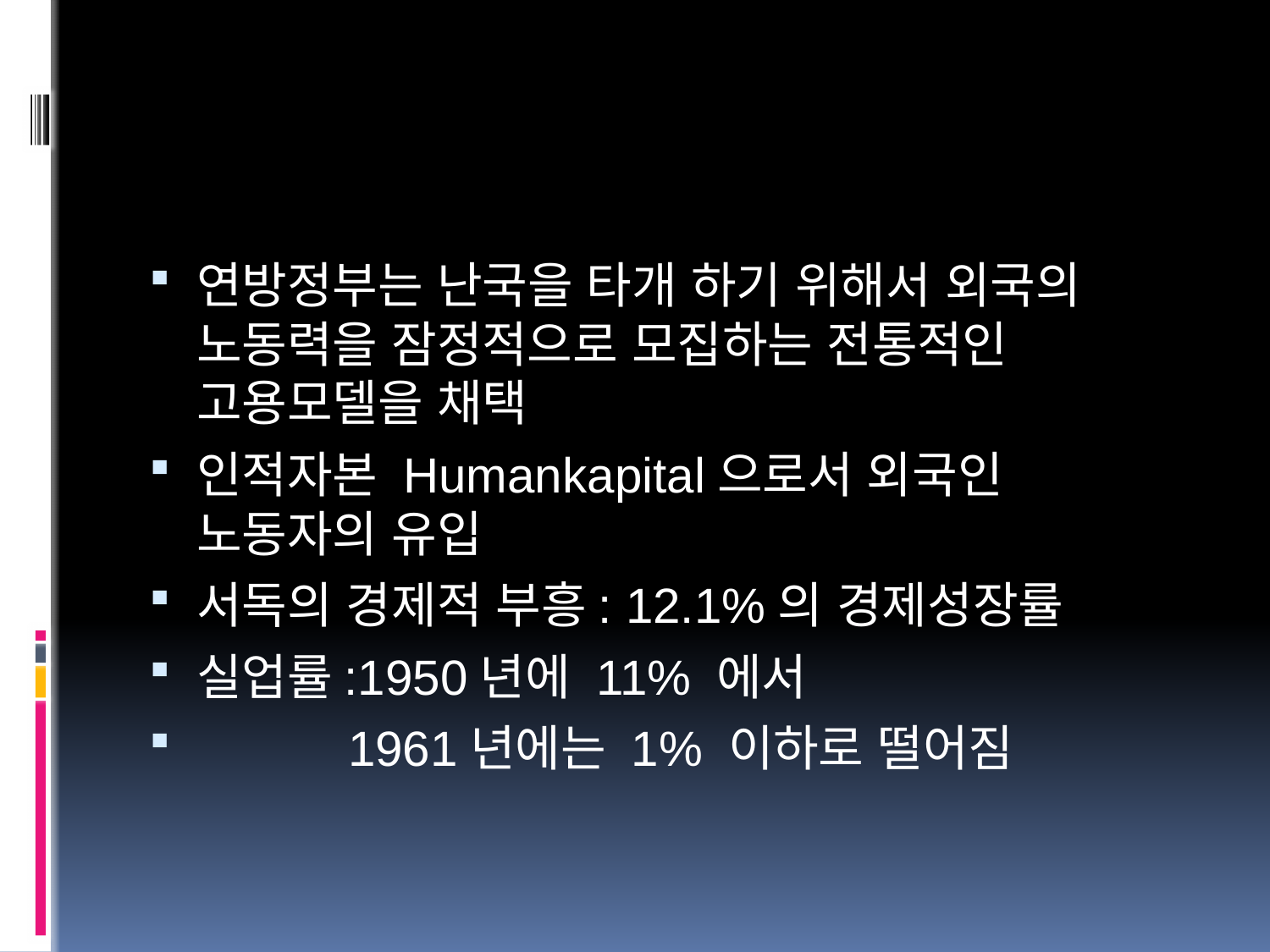

#
연방정부는 난국을 타개 하기 위해서 외국의 노동력을 잠정적으로 모집하는 전통적인 고용모델을 채택
인적자본 Humankapital으로서 외국인 노동자의 유입
서독의 경제적 부흥: 12.1%의 경제성장률
실업률:1950년에 11% 에서
           1961년에는 1% 이하로 떨어짐